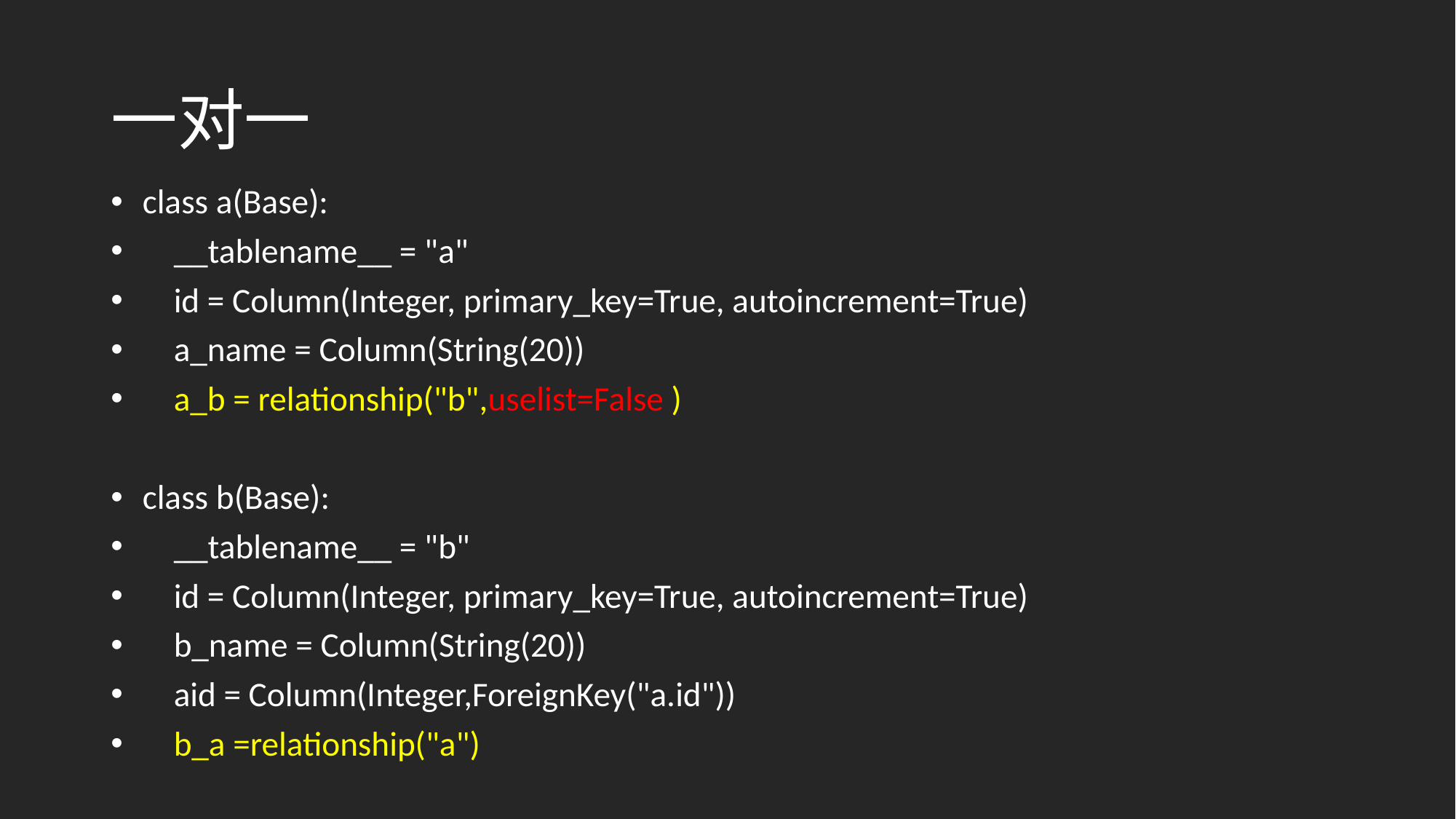

# 一对一
class a(Base):
    __tablename__ = "a"
    id = Column(Integer, primary_key=True, autoincrement=True)
    a_name = Column(String(20))
    a_b = relationship("b",uselist=False )

class b(Base):
    __tablename__ = "b"
    id = Column(Integer, primary_key=True, autoincrement=True)
    b_name = Column(String(20))
    aid = Column(Integer,ForeignKey("a.id"))
    b_a =relationship("a")